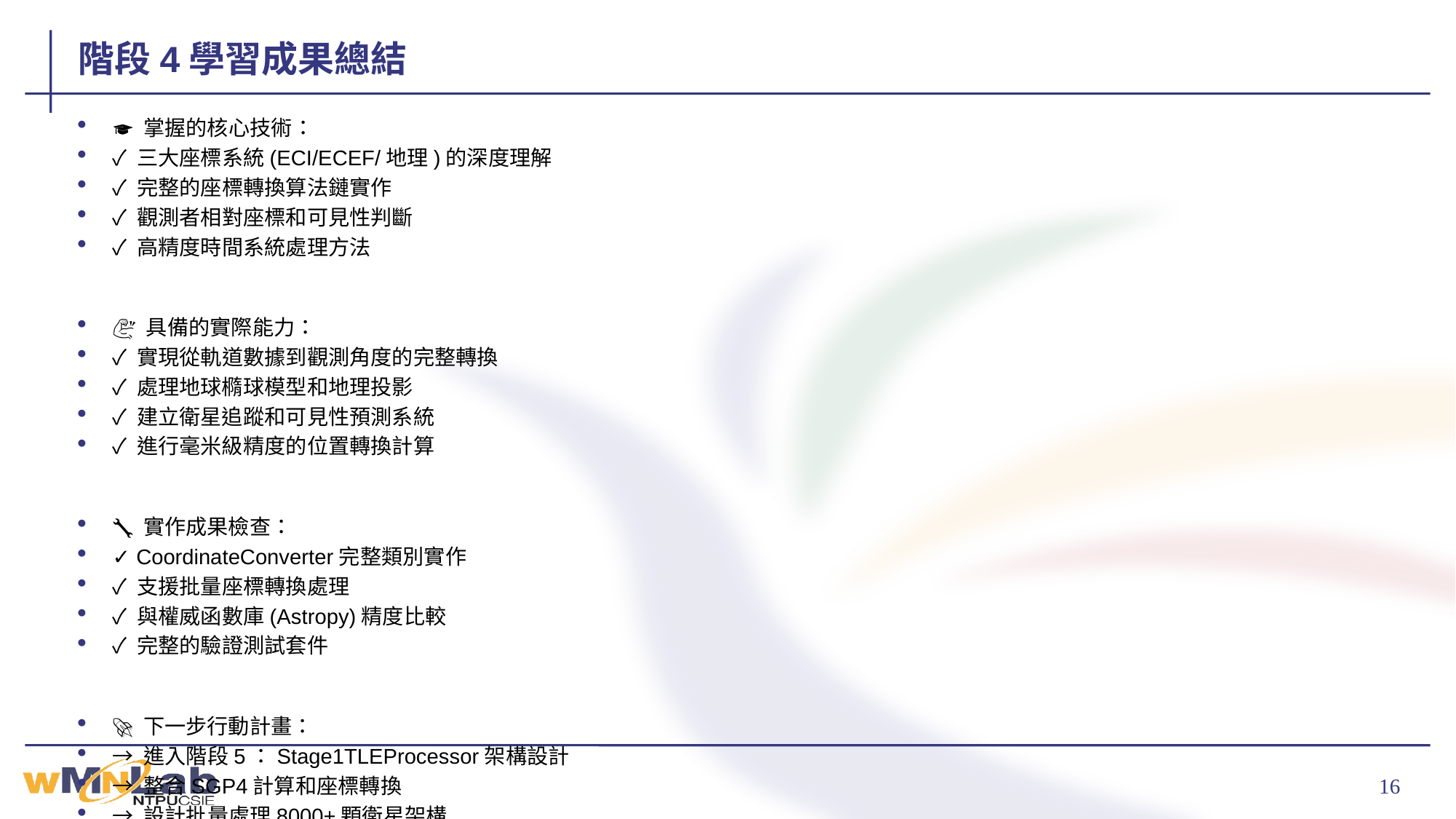

# 階段4學習成果總結
🎓 掌握的核心技術：
✓ 三大座標系統(ECI/ECEF/地理)的深度理解
✓ 完整的座標轉換算法鏈實作
✓ 觀測者相對座標和可見性判斷
✓ 高精度時間系統處理方法

💪 具備的實際能力：
✓ 實現從軌道數據到觀測角度的完整轉換
✓ 處理地球橢球模型和地理投影
✓ 建立衛星追蹤和可見性預測系統
✓ 進行毫米級精度的位置轉換計算

🔧 實作成果檢查：
✓ CoordinateConverter完整類別實作
✓ 支援批量座標轉換處理
✓ 與權威函數庫(Astropy)精度比較
✓ 完整的驗證測試套件

🚀 下一步行動計畫：
→ 進入階段5：Stage1TLEProcessor架構設計
→ 整合SGP4計算和座標轉換
→ 設計批量處理8000+顆衛星架構
→ 建立完整的錯誤處理機制

⚡ 重要提醒：時間精度決定位置精度！